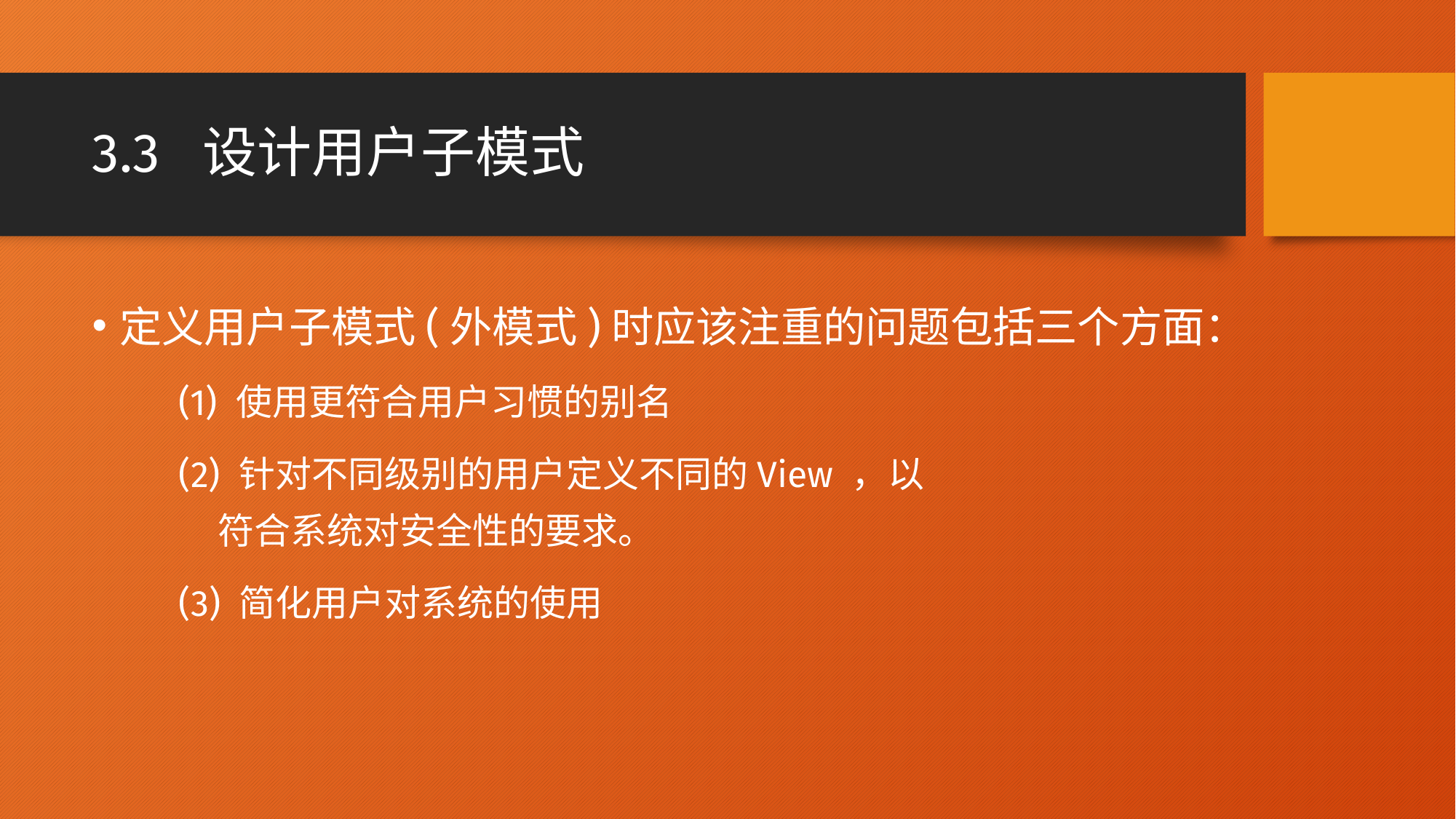

# 3.3  设计用户子模式
定义用户子模式(外模式)时应该注重的问题包括三个方面：
         (1) 使用更符合用户习惯的别名
         (2) 针对不同级别的用户定义不同的View ，以
            符合系统对安全性的要求。
         (3) 简化用户对系统的使用